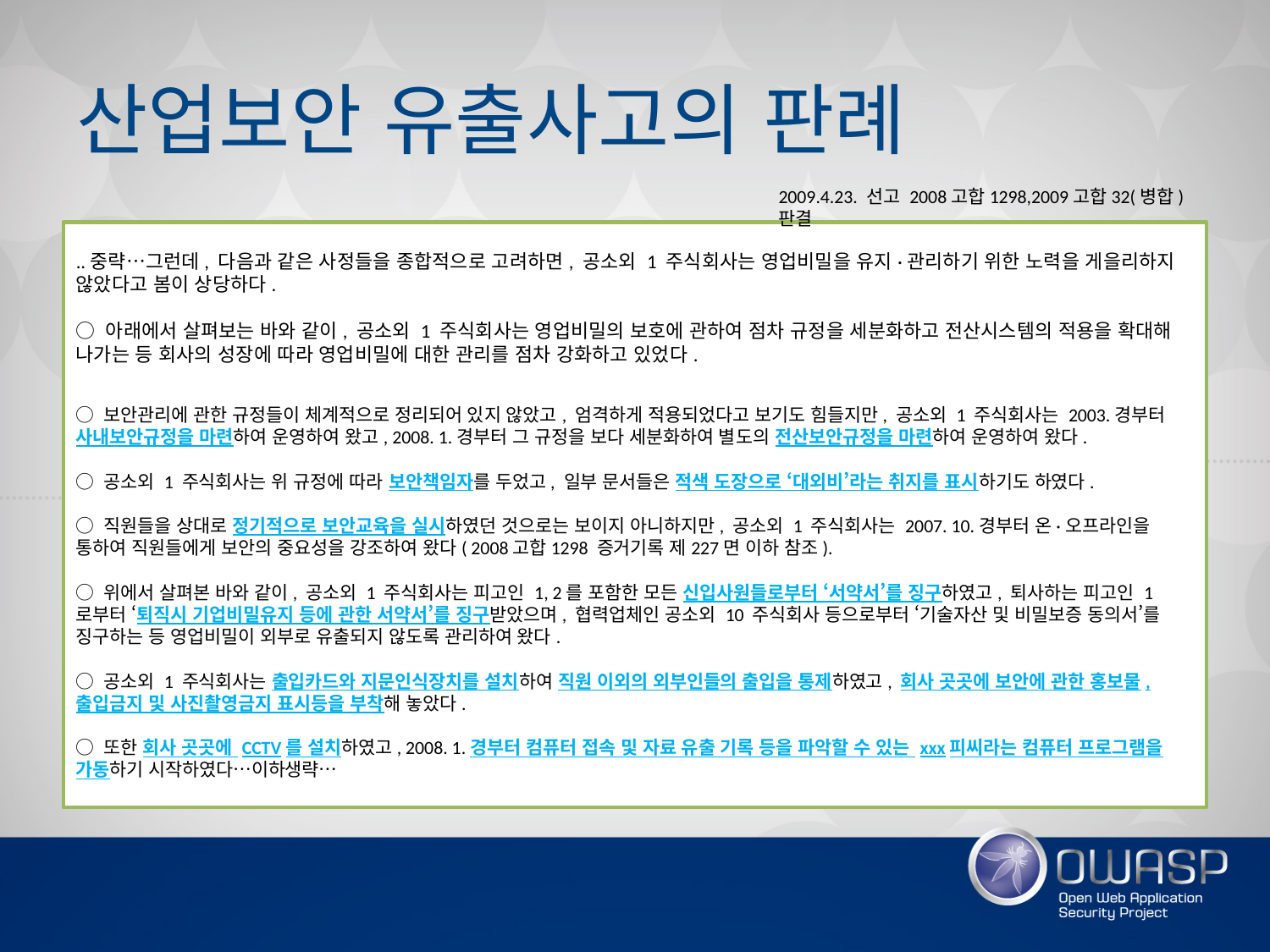

# 산업보안 유출사고의 판례
2009.4.23. 선고 2008고합1298,2009고합32(병합) 판결

..중략…그런데, 다음과 같은 사정들을 종합적으로 고려하면, 공소외 1 주식회사는 영업비밀을 유지·관리하기 위한 노력을 게을리하지 않았다고 봄이 상당하다.

○ 아래에서 살펴보는 바와 같이, 공소외 1 주식회사는 영업비밀의 보호에 관하여 점차 규정을 세분화하고 전산시스템의 적용을 확대해 나가는 등 회사의 성장에 따라 영업비밀에 대한 관리를 점차 강화하고 있었다.

○ 보안관리에 관한 규정들이 체계적으로 정리되어 있지 않았고, 엄격하게 적용되었다고 보기도 힘들지만, 공소외 1 주식회사는 2003.경부터 사내보안규정을 마련하여 운영하여 왔고, 2008. 1.경부터 그 규정을 보다 세분화하여 별도의 전산보안규정을 마련하여 운영하여 왔다.

○ 공소외 1 주식회사는 위 규정에 따라 보안책임자를 두었고, 일부 문서들은 적색 도장으로 ‘대외비’라는 취지를 표시하기도 하였다.

○ 직원들을 상대로 정기적으로 보안교육을 실시하였던 것으로는 보이지 아니하지만, 공소외 1 주식회사는 2007. 10.경부터 온·오프라인을 통하여 직원들에게 보안의 중요성을 강조하여 왔다( 2008고합1298 증거기록 제227면 이하 참조).

○ 위에서 살펴본 바와 같이, 공소외 1 주식회사는 피고인 1, 2를 포함한 모든 신입사원들로부터 ‘서약서’를 징구하였고, 퇴사하는 피고인 1로부터 ‘퇴직시 기업비밀유지 등에 관한 서약서’를 징구받았으며, 협력업체인 공소외 10 주식회사 등으로부터 ‘기술자산 및 비밀보증 동의서’를 징구하는 등 영업비밀이 외부로 유출되지 않도록 관리하여 왔다.

○ 공소외 1 주식회사는 출입카드와 지문인식장치를 설치하여 직원 이외의 외부인들의 출입을 통제하였고, 회사 곳곳에 보안에 관한 홍보물, 출입금지 및 사진촬영금지 표시등을 부착해 놓았다.

○ 또한 회사 곳곳에 CCTV를 설치하였고, 2008. 1.경부터 컴퓨터 접속 및 자료 유출 기록 등을 파악할 수 있는 xxx피씨라는 컴퓨터 프로그램을 가동하기 시작하였다…이하생략…